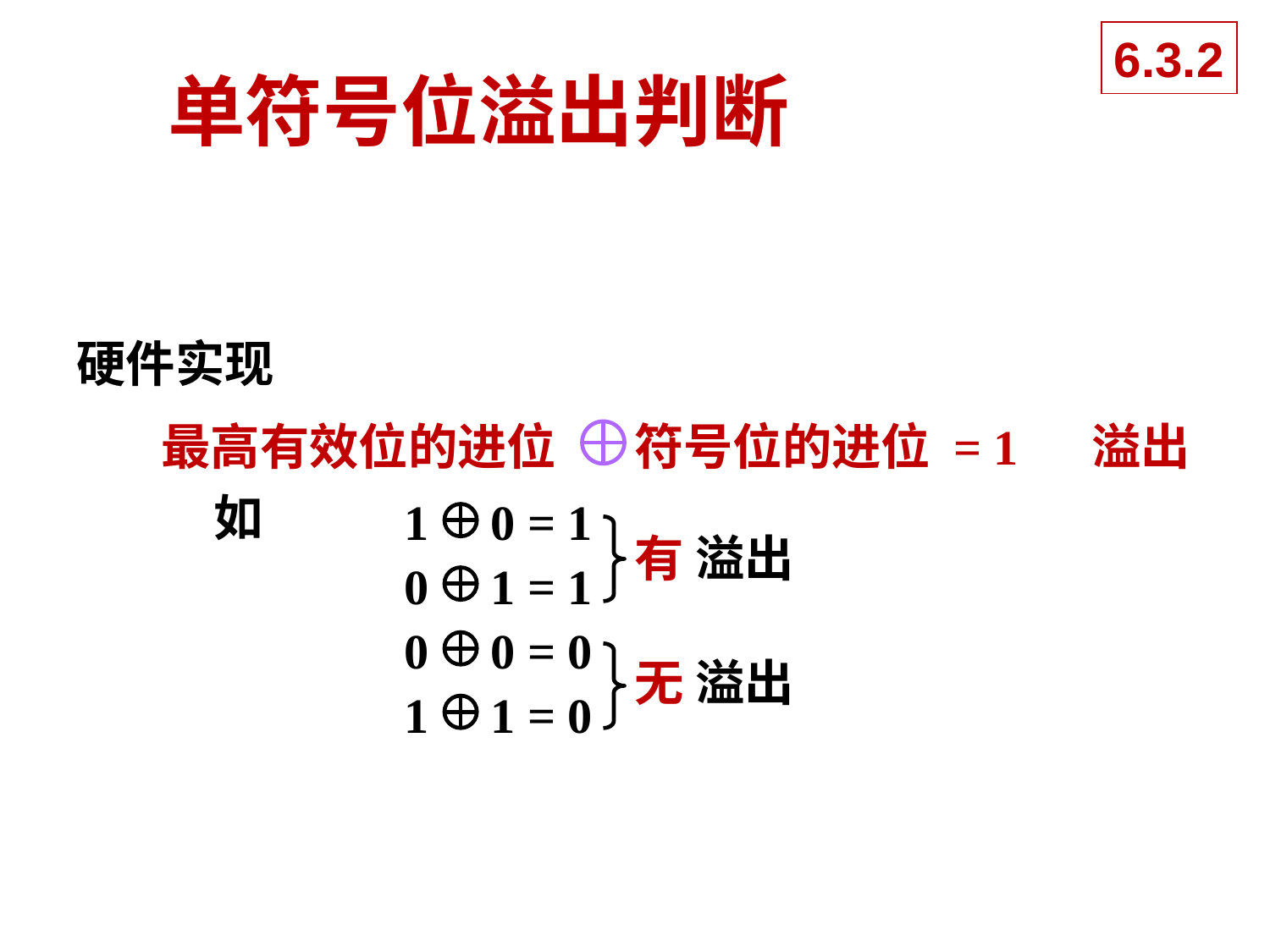

6.3.2
# 单符号位溢出判断
硬件实现
最高有效位的进位       符号位的进位 = 1

溢出

如
1     0 = 1

0     1 = 1

有 溢出
0     0 = 0

1     1 = 0

无 溢出